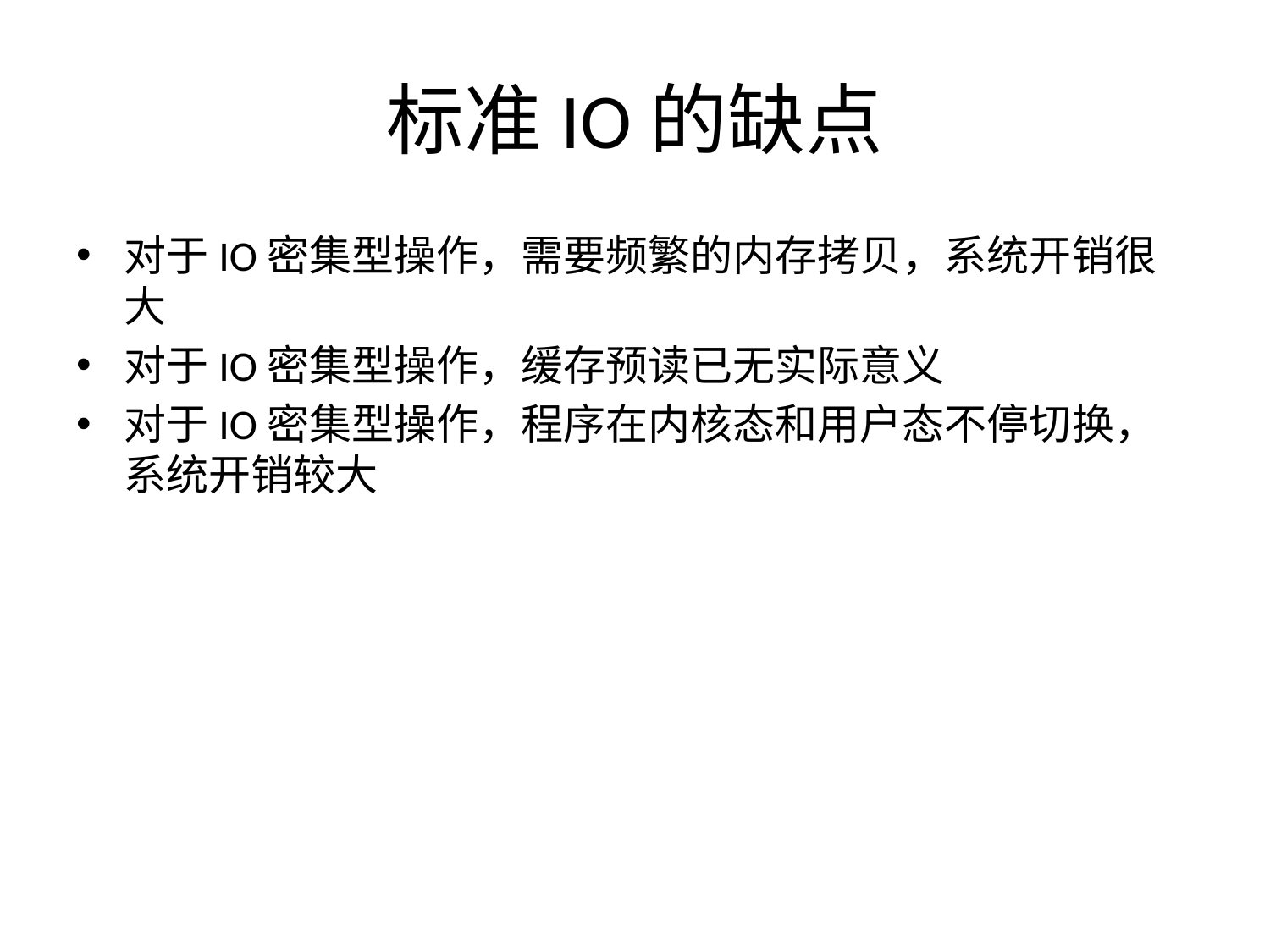

# 标准IO的缺点
对于IO密集型操作，需要频繁的内存拷贝，系统开销很大
对于IO密集型操作，缓存预读已无实际意义
对于IO密集型操作，程序在内核态和用户态不停切换，系统开销较大